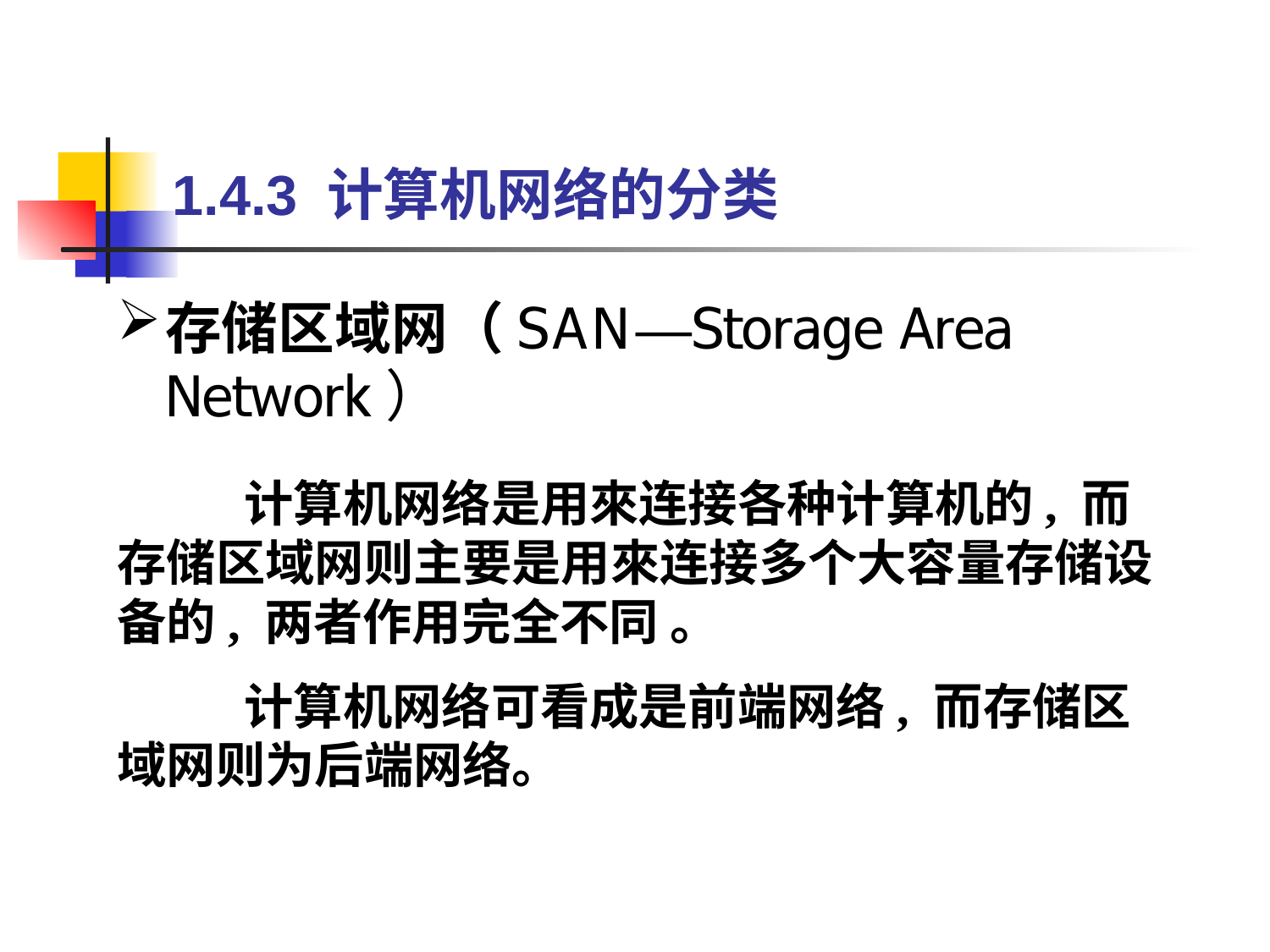

# 1.4.3 计算机网络的分类
存储区域网（SAN—Storage Area Network）
	计算机网络是用來连接各种计算机的, 而存储区域网则主要是用來连接多个大容量存储设备的, 两者作用完全不同 。
	计算机网络可看成是前端网络, 而存储区域网则为后端网络。